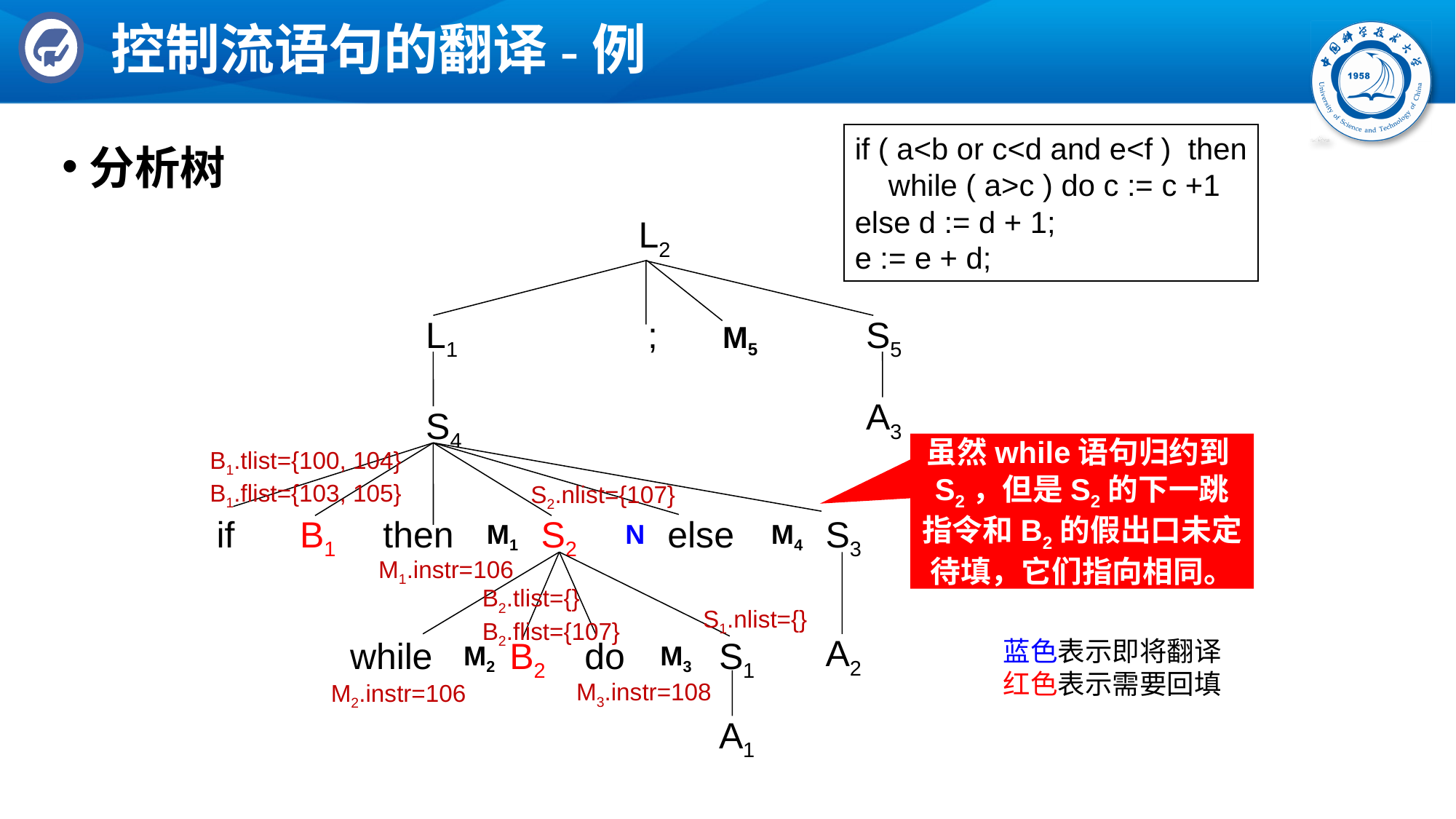

# 控制流语句的翻译-例
if ( a<b or c<d and e<f )  then
    while ( a>c ) do c := c +1
else d := d + 1;
e := e + d;
分析树
L2

L1
;
S5
M5

A3
S4
虽然while语句归约到S2，但是S2的下一跳指令和B2的假出口未定待填，它们指向相同。
B1.tlist={100, 104}
B1.flist={103, 105}

S2.nlist={107}
if
then
S2
else
S3
B1
M1
N
M4
M1.instr=106

B2.tlist={}
B2.flist={107}
S1.nlist={}
A2
while
do
S1
B2
蓝色表示即将翻译
红色表示需要回填
M2
M3

M3.instr=108
M2.instr=106
A1